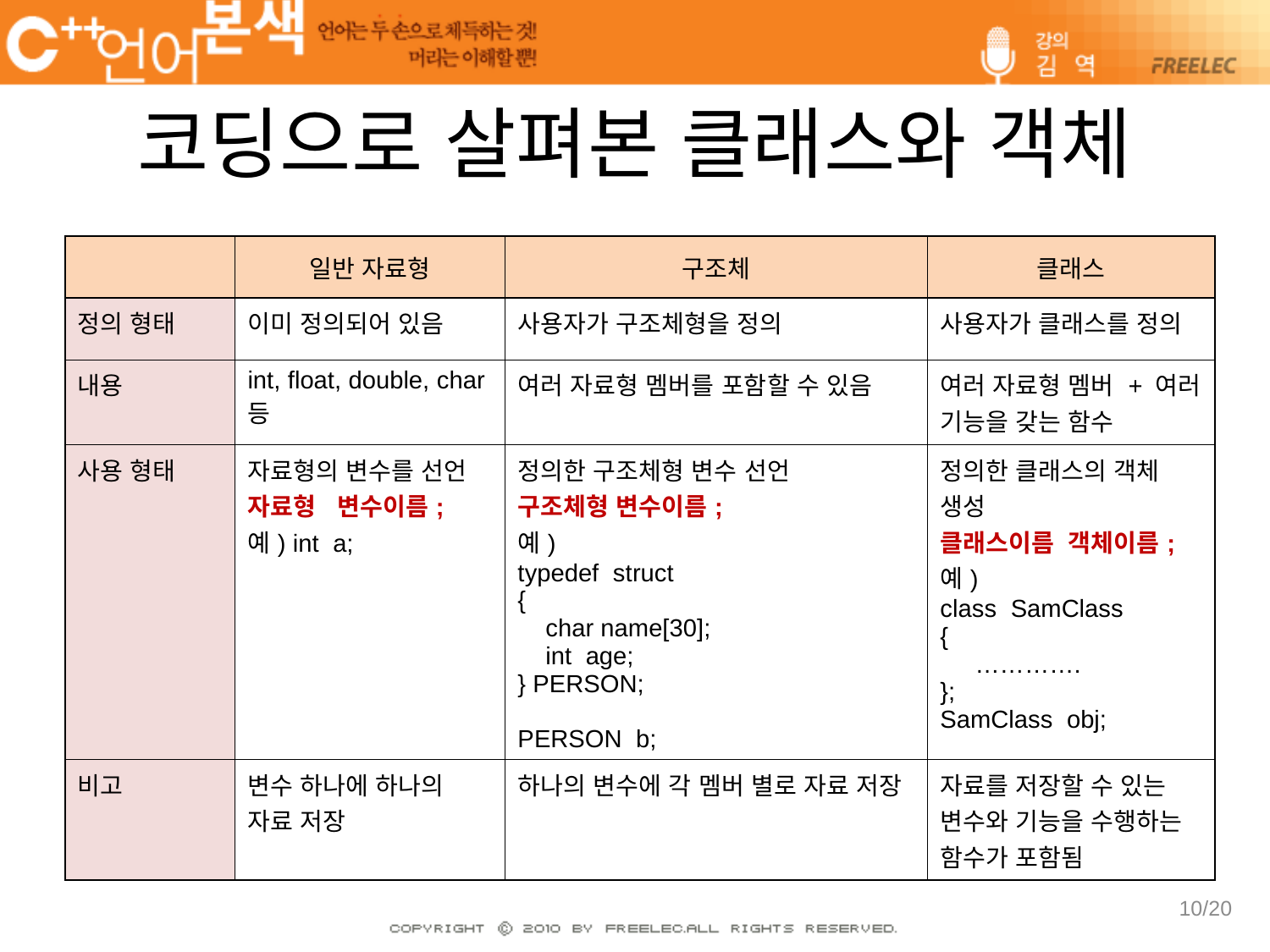

# 코딩으로 살펴본 클래스와 객체
|  | 일반 자료형 | 구조체 | 클래스 |
| --- | --- | --- | --- |
| 정의 형태 | 이미 정의되어 있음 | 사용자가 구조체형을 정의 | 사용자가 클래스를 정의 |
| 내용 | int, float, double, char 등 | 여러 자료형 멤버를 포함할 수 있음 | 여러 자료형 멤버 + 여러 기능을 갖는 함수 |
| 사용 형태 | 자료형의 변수를 선언 자료형 변수이름; 예) int a; | 정의한 구조체형 변수 선언 구조체형 변수이름; 예) typedef struct { char name[30]; int age; } PERSON; PERSON b; | 정의한 클래스의 객체 생성 클래스이름 객체이름; 예) class SamClass { …………. }; SamClass obj; |
| 비고 | 변수 하나에 하나의 자료 저장 | 하나의 변수에 각 멤버 별로 자료 저장 | 자료를 저장할 수 있는 변수와 기능을 수행하는 함수가 포함됨 |
10/20